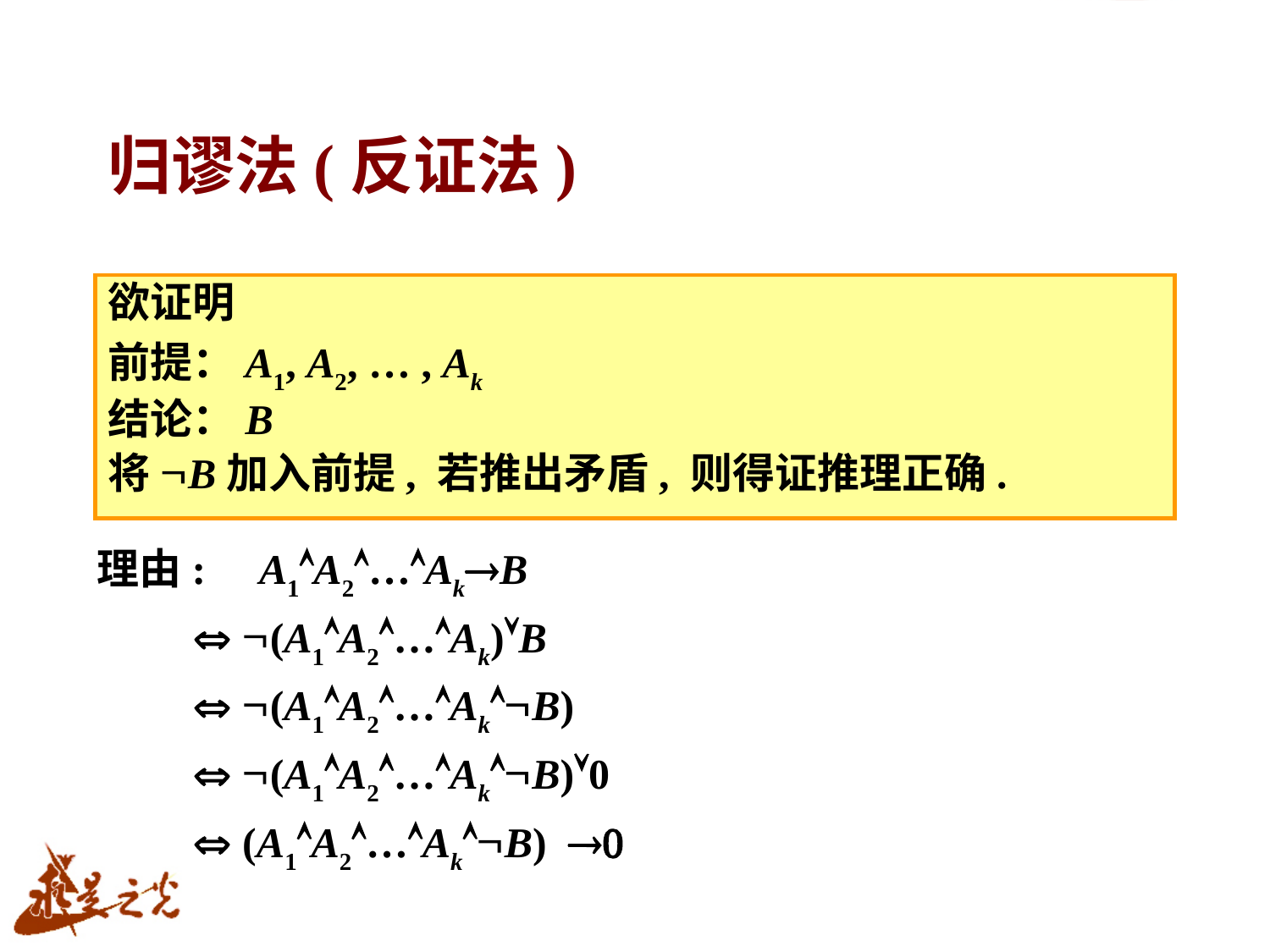

# 归谬法(反证法)
欲证明
前提：A1, A2, … , Ak
结论：B
将¬B加入前提, 若推出矛盾, 则得证推理正确.
理由:     A1∧A2∧…∧Ak→B
         ⇔ ¬(A1∧A2∧…∧Ak)∨B
         ⇔ ¬(A1∧A2∧…∧Ak∧¬B)
         ⇔ ¬(A1∧A2∧…∧Ak∧¬B)∨0
         ⇔ (A1∧A2∧…∧Ak∧¬B) →0
15